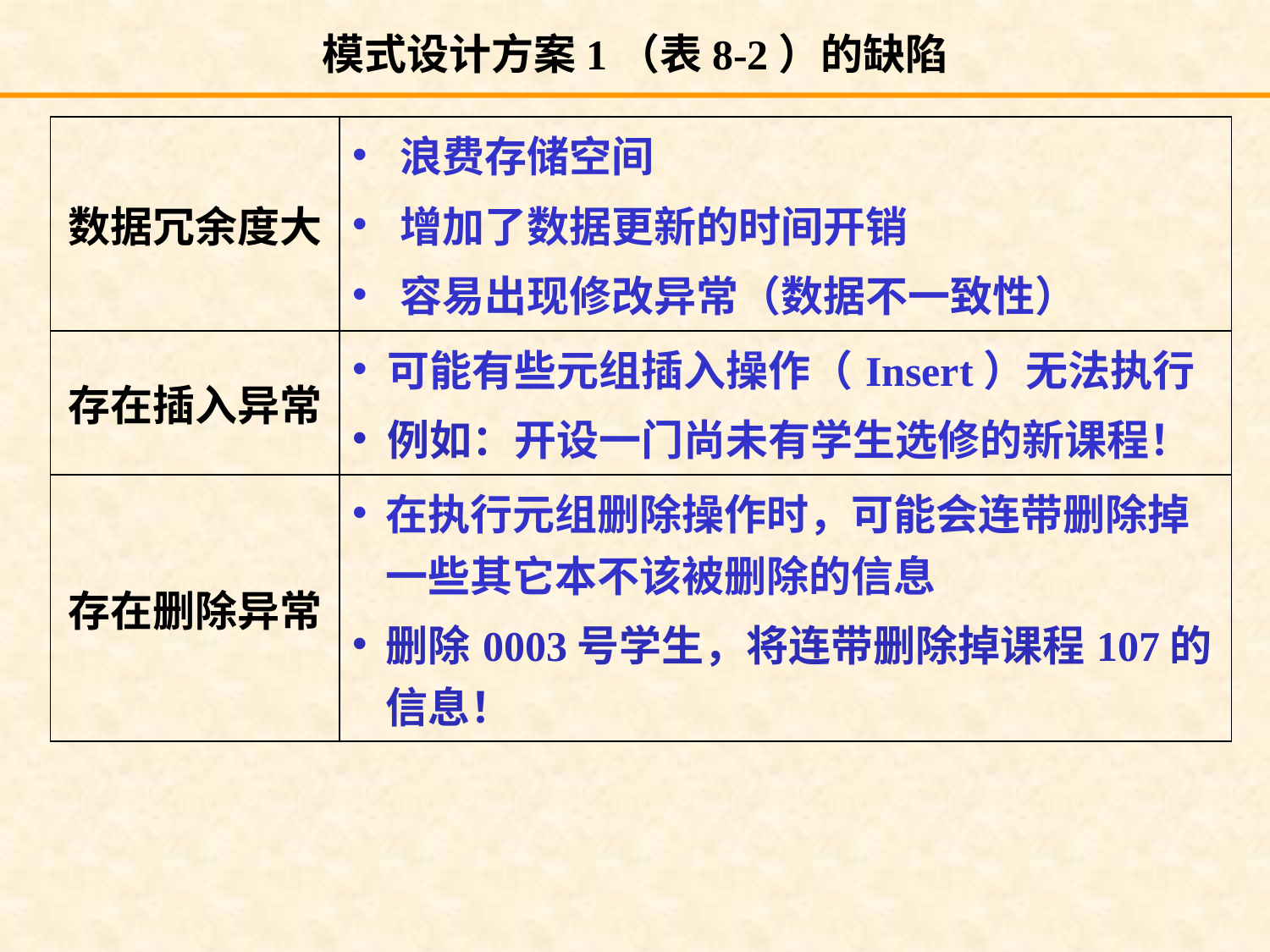

模式设计方案1（表8-2）的缺陷
| 数据冗余度大 | 浪费存储空间 增加了数据更新的时间开销 容易出现修改异常（数据不一致性） |
| --- | --- |
| 存在插入异常 | 可能有些元组插入操作（Insert）无法执行 例如：开设一门尚未有学生选修的新课程！ |
| 存在删除异常 | 在执行元组删除操作时，可能会连带删除掉一些其它本不该被删除的信息 删除0003号学生，将连带删除掉课程107的信息！ |